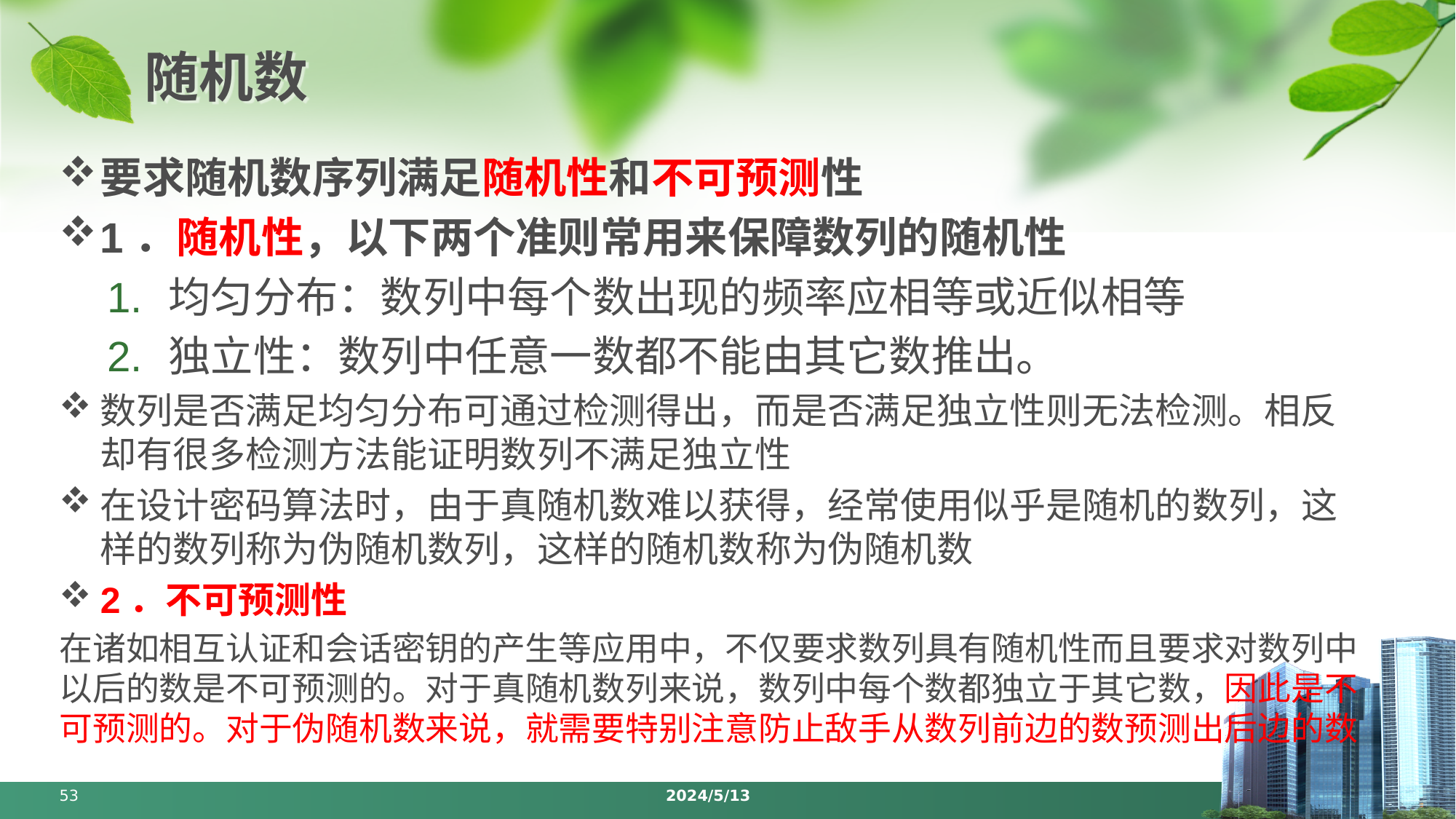

# 随机数
要求随机数序列满足随机性和不可预测性
1．随机性，以下两个准则常用来保障数列的随机性
均匀分布：数列中每个数出现的频率应相等或近似相等
独立性：数列中任意一数都不能由其它数推出。
数列是否满足均匀分布可通过检测得出，而是否满足独立性则无法检测。相反却有很多检测方法能证明数列不满足独立性
在设计密码算法时，由于真随机数难以获得，经常使用似乎是随机的数列，这样的数列称为伪随机数列，这样的随机数称为伪随机数
2．不可预测性
在诸如相互认证和会话密钥的产生等应用中，不仅要求数列具有随机性而且要求对数列中以后的数是不可预测的。对于真随机数列来说，数列中每个数都独立于其它数，因此是不可预测的。对于伪随机数来说，就需要特别注意防止敌手从数列前边的数预测出后边的数
53
2024/5/13